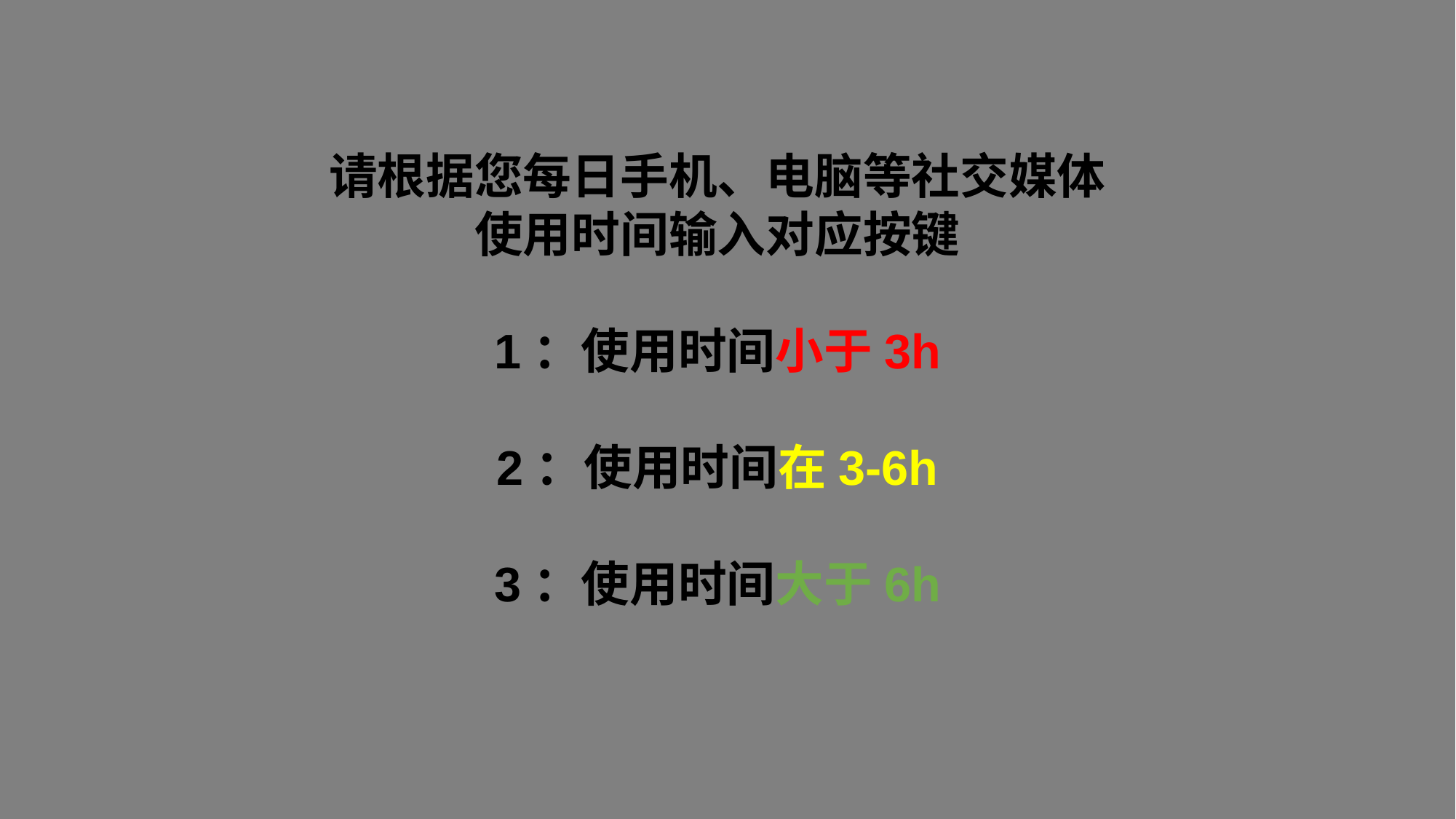

请根据您每日手机、电脑等社交媒体
使用时间输入对应按键

1：使用时间小于3h

2：使用时间在3-6h

3：使用时间大于6h